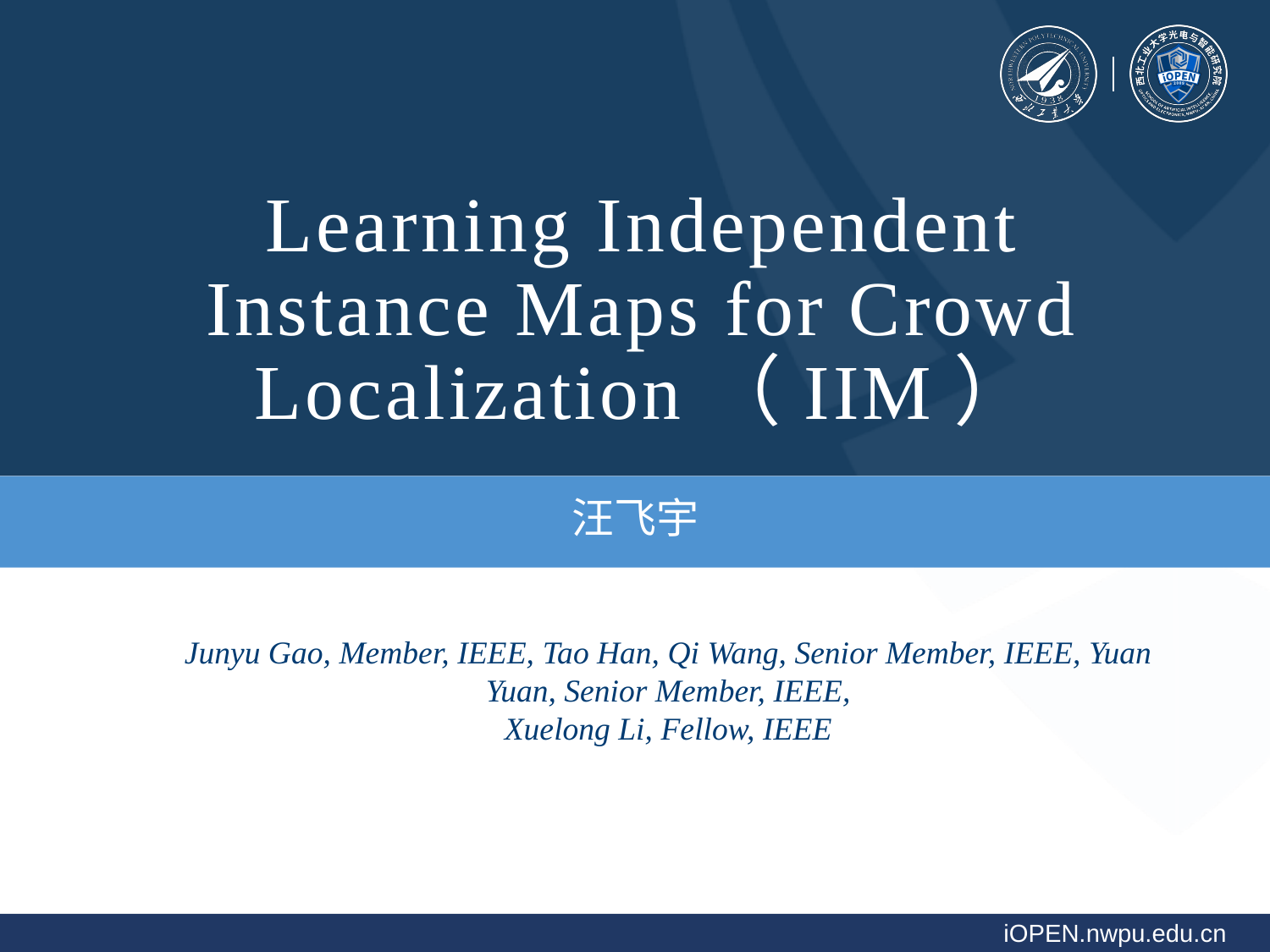

# Learning Independent Instance Maps for Crowd Localization（IIM）
汪飞宇
Junyu Gao, Member, IEEE, Tao Han, Qi Wang, Senior Member, IEEE, Yuan Yuan, Senior Member, IEEE,
Xuelong Li, Fellow, IEEE